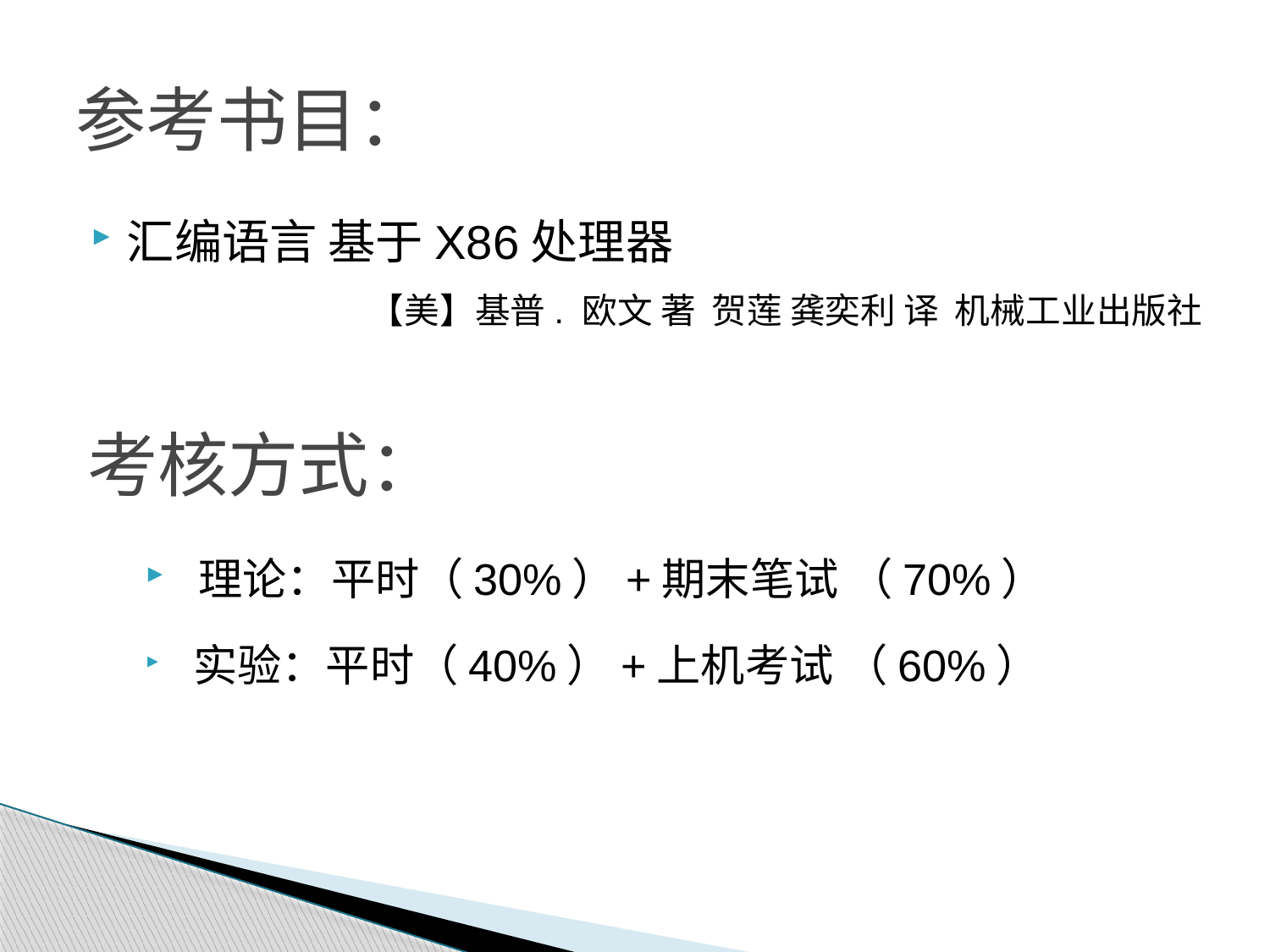

# 参考书目：
汇编语言 基于X86处理器
     【美】基普. 欧文 著  贺莲 龚奕利 译  机械工业出版社
考核方式：
 理论：平时（30%）+期末笔试 （70%）
 实验：平时（40%）+上机考试 （60%）